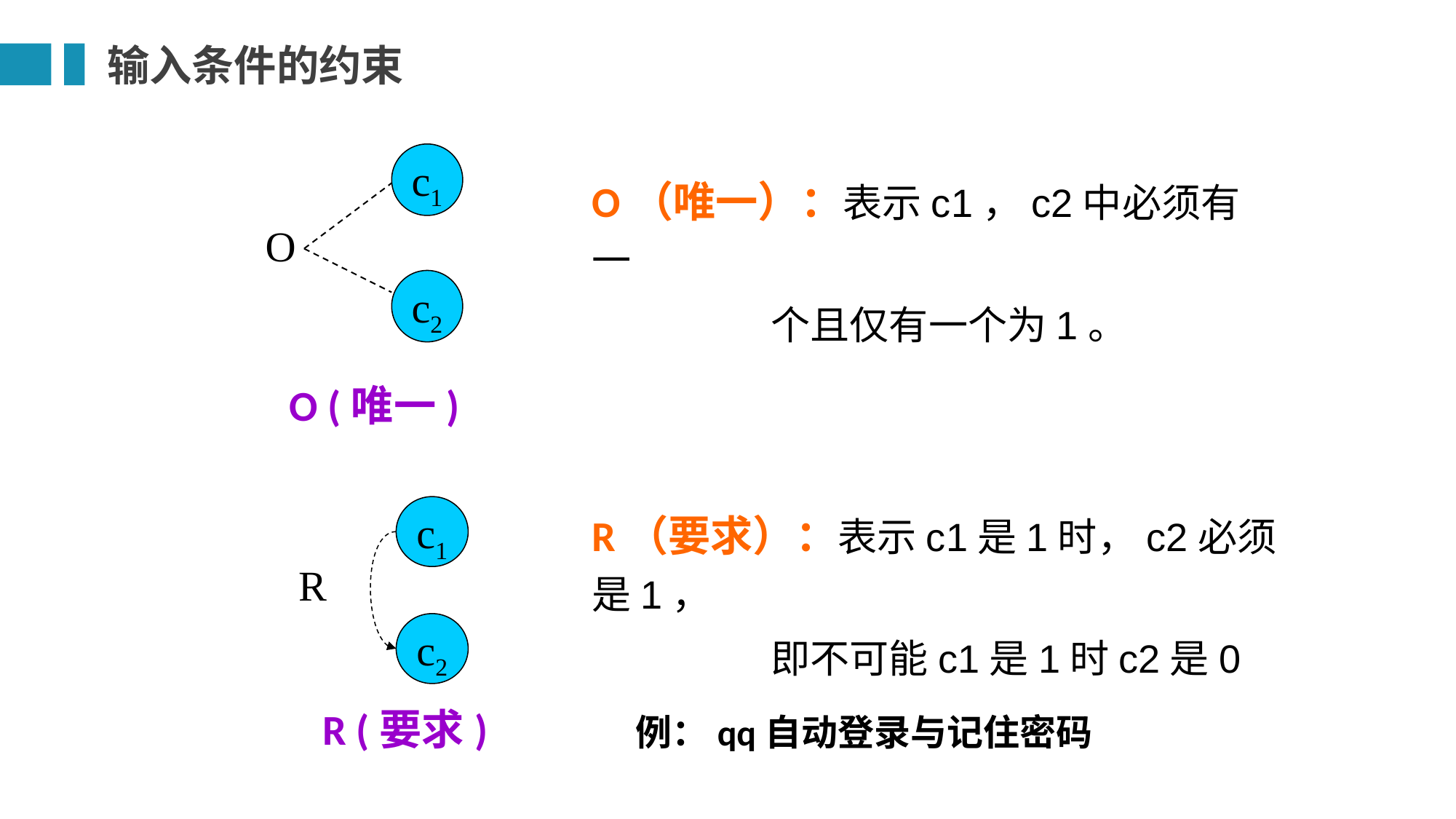

输入条件的约束

c1

O

c2
O（唯一）：表示c1，c2中必须有一
                   个且仅有一个为1。
O (唯一)
c1
R
c2
R (要求)
R（要求）：表示c1是1时，c2必须是1，
                   即不可能c1是1时c2是0
例：qq自动登录与记住密码
70